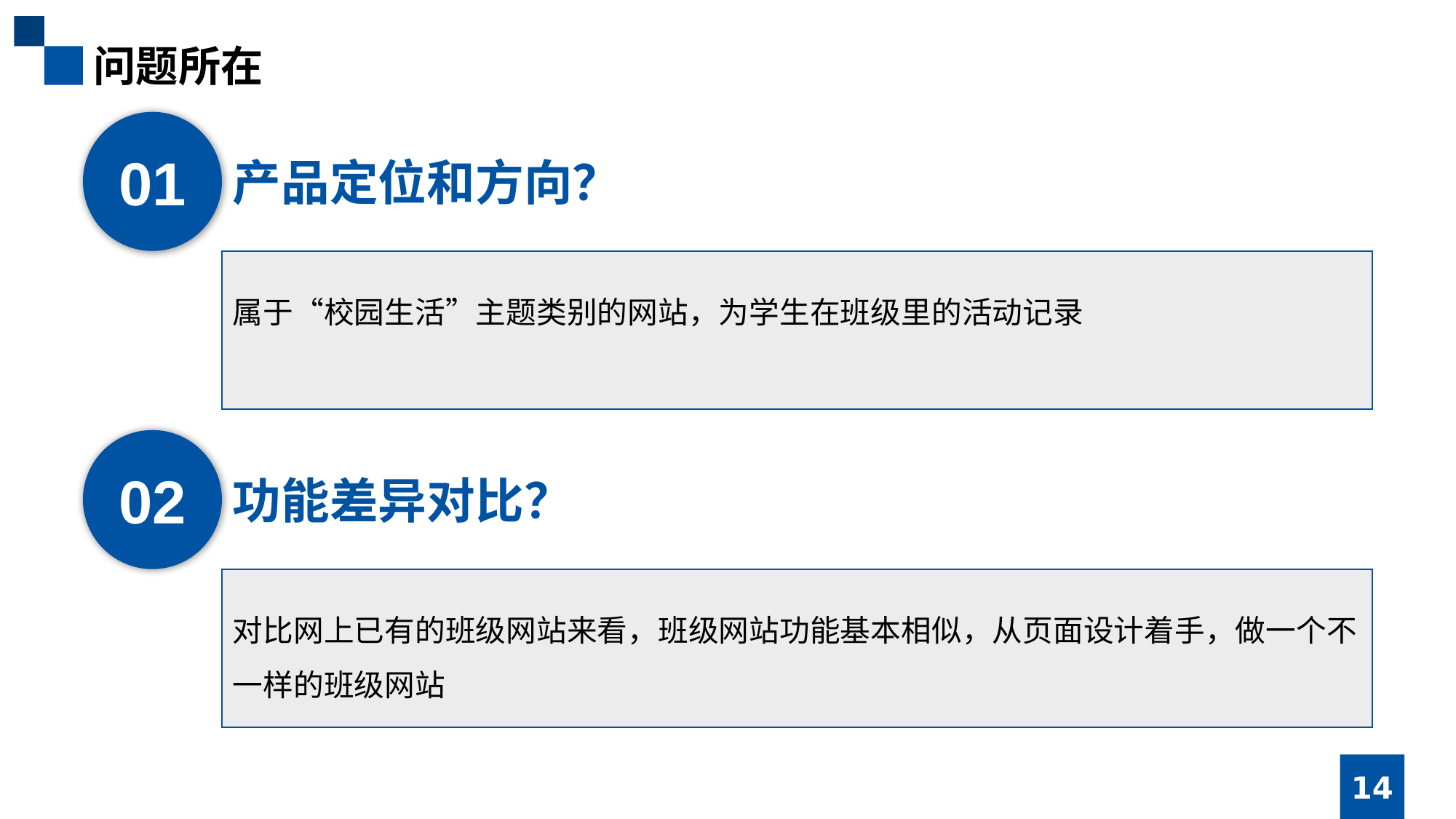

问题所在
01
产品定位和方向？

属于“校园生活”主题类别的网站，为学生在班级里的活动记录
02
功能差异对比？

对比网上已有的班级网站来看，班级网站功能基本相似，从页面设计着手，做一个不一样的班级网站
14